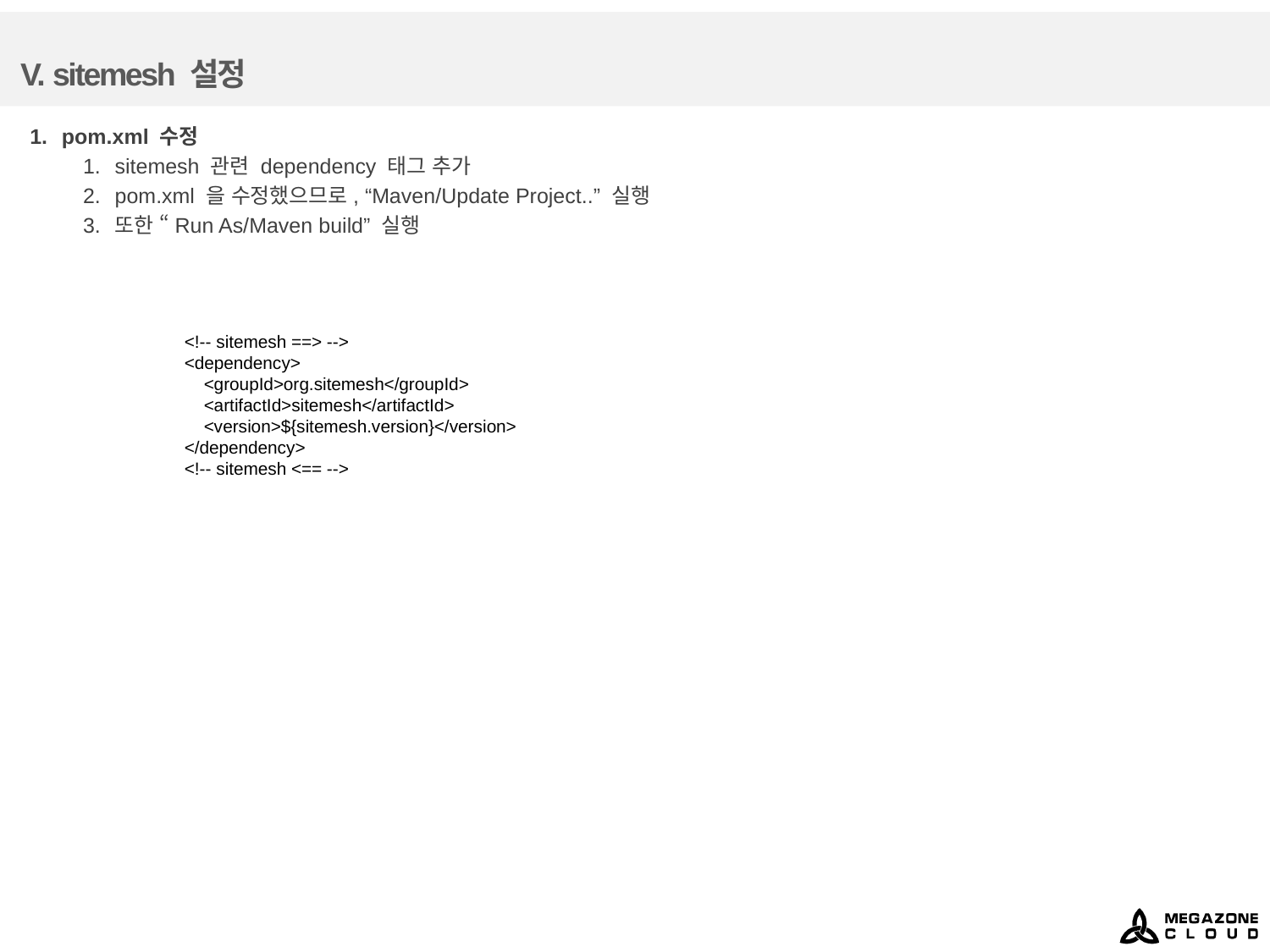

# V. sitemesh 설정
pom.xml 수정
sitemesh 관련 dependency 태그 추가
pom.xml 을 수정했으므로, “Maven/Update Project..” 실행
또한 “Run As/Maven build” 실행
 	<!-- sitemesh ==> -->
	<dependency>
	    <groupId>org.sitemesh</groupId>
	    <artifactId>sitemesh</artifactId>
	    <version>${sitemesh.version}</version>
	</dependency>
	<!-- sitemesh <== -->